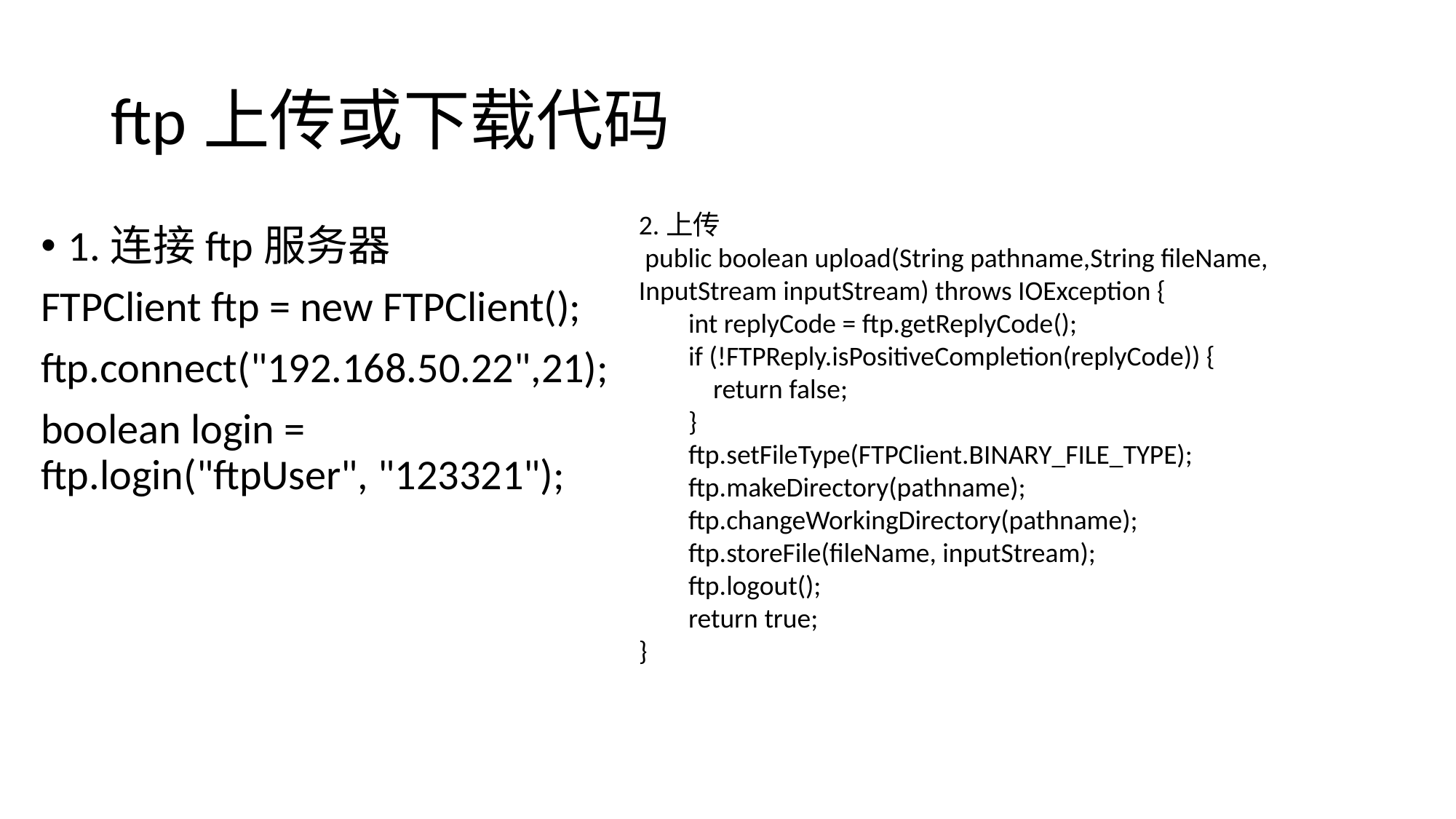

# ftp上传或下载代码
2.上传
 public boolean upload(String pathname,String fileName,
InputStream inputStream) throws IOException {
        int replyCode = ftp.getReplyCode();
        if (!FTPReply.isPositiveCompletion(replyCode)) {
            return false;
        }
        ftp.setFileType(FTPClient.BINARY_FILE_TYPE);
        ftp.makeDirectory(pathname);
        ftp.changeWorkingDirectory(pathname);
        ftp.storeFile(fileName, inputStream);
        ftp.logout();
        return true;
}

1.连接ftp服务器
FTPClient ftp = new FTPClient();
ftp.connect("192.168.50.22",21);
boolean login = ftp.login("ftpUser", "123321");